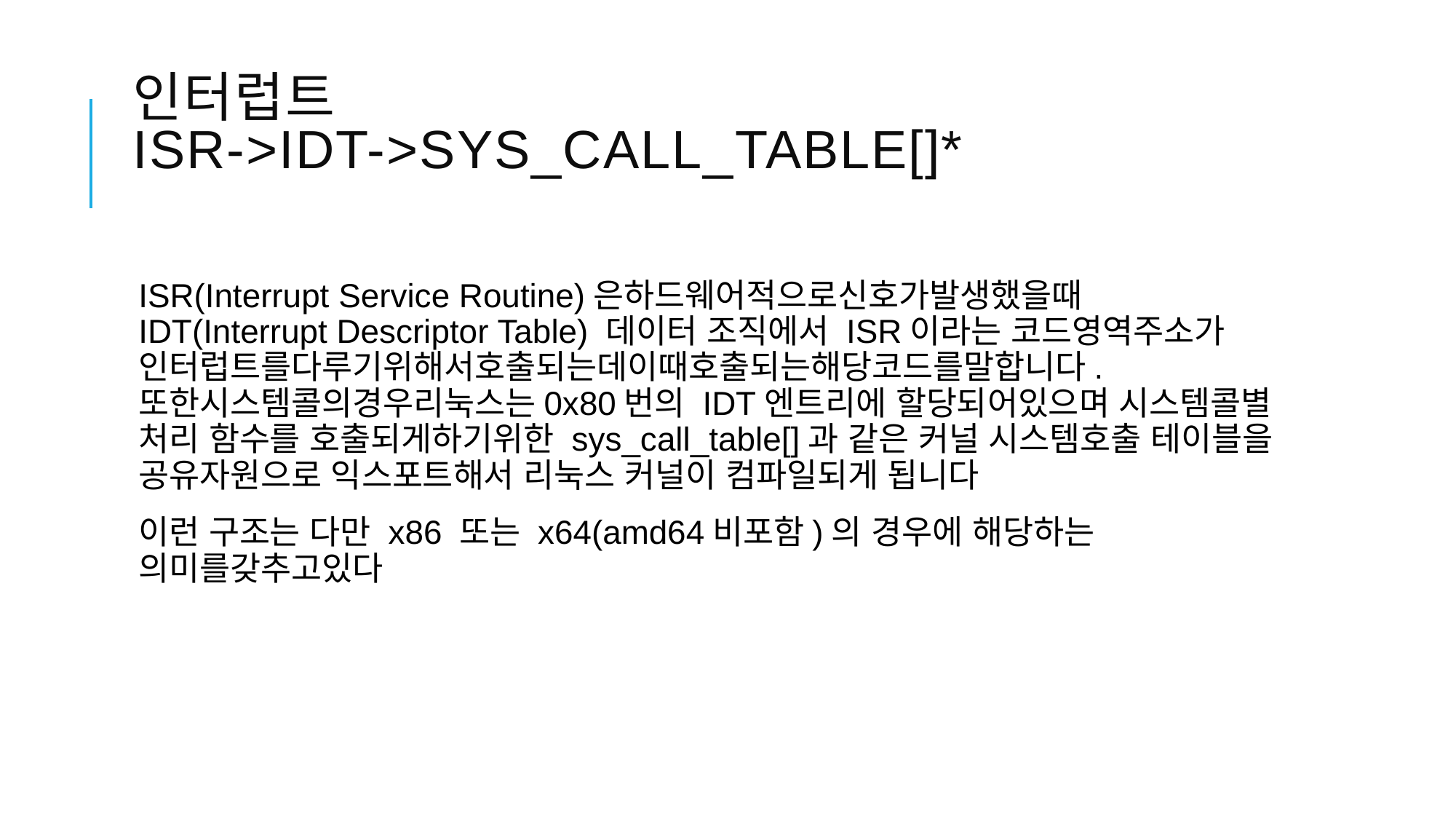

# 인터럽트 isr->idt->sys_call_table[]*
ISR(Interrupt Service Routine)은하드웨어적으로신호가발생했을때 IDT(Interrupt Descriptor Table) 데이터 조직에서 ISR이라는 코드영역주소가 인터럽트를다루기위해서호출되는데이때호출되는해당코드를말합니다.또한시스템콜의경우리눅스는0x80번의 IDT엔트리에 할당되어있으며 시스템콜별 처리 함수를 호출되게하기위한 sys_call_table[]과 같은 커널 시스템호출 테이블을 공유자원으로 익스포트해서 리눅스 커널이 컴파일되게 됩니다
이런 구조는 다만 x86 또는 x64(amd64비포함)의 경우에 해당하는 의미를갖추고있다